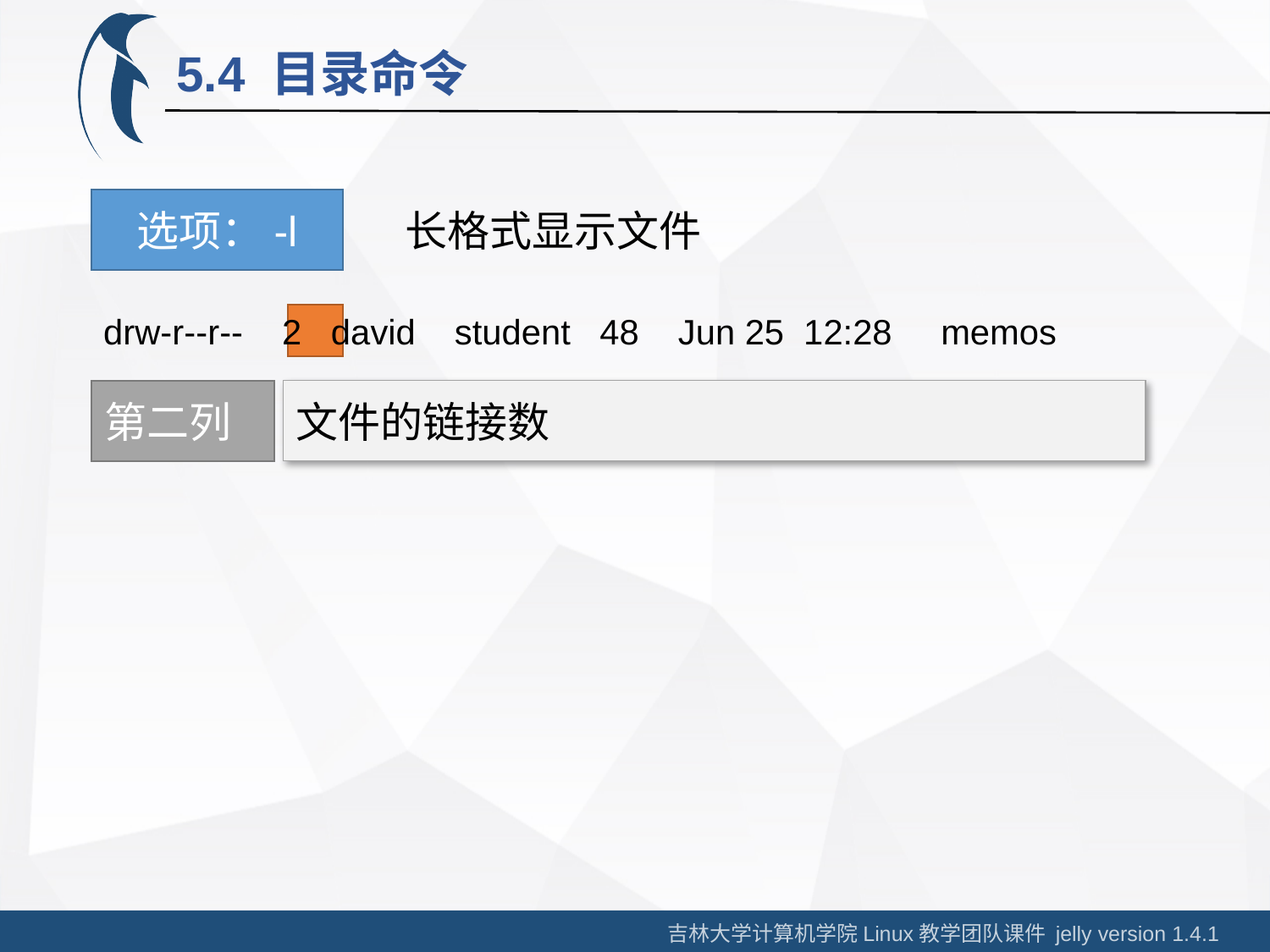

5.4 目录命令
选项：-l
长格式显示文件
drw-r--r--    2   david    student   48    Jun 25  12:28     memos

文件的链接数
第二列